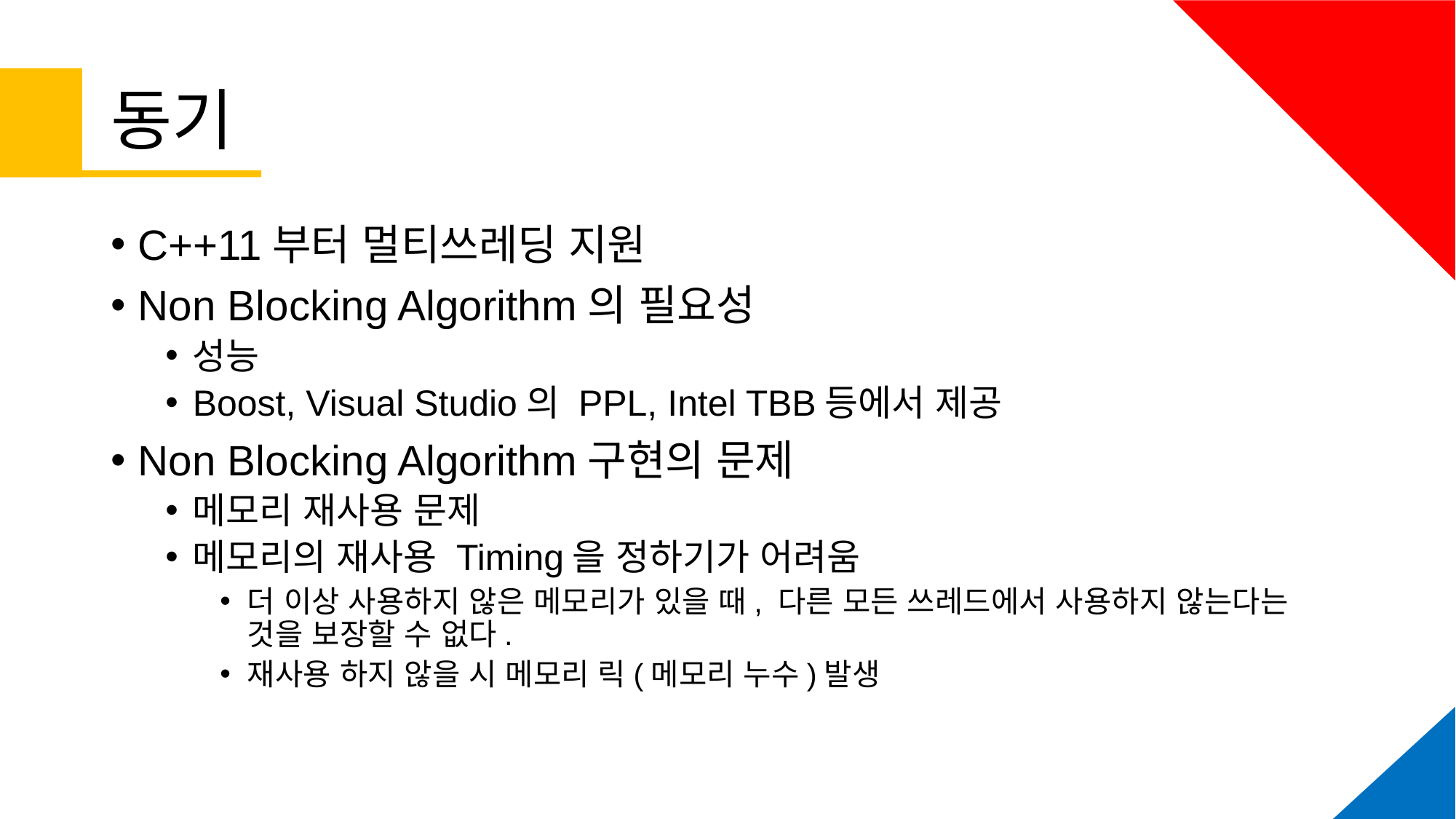

# 동기

C++11부터 멀티쓰레딩 지원
Non Blocking Algorithm의 필요성
성능
Boost, Visual Studio의 PPL, Intel TBB등에서 제공
Non Blocking Algorithm구현의 문제
메모리 재사용 문제
메모리의 재사용 Timing을 정하기가 어려움
더 이상 사용하지 않은 메모리가 있을 때, 다른 모든 쓰레드에서 사용하지 않는다는 것을 보장할 수 없다.
재사용 하지 않을 시 메모리 릭(메모리 누수)발생